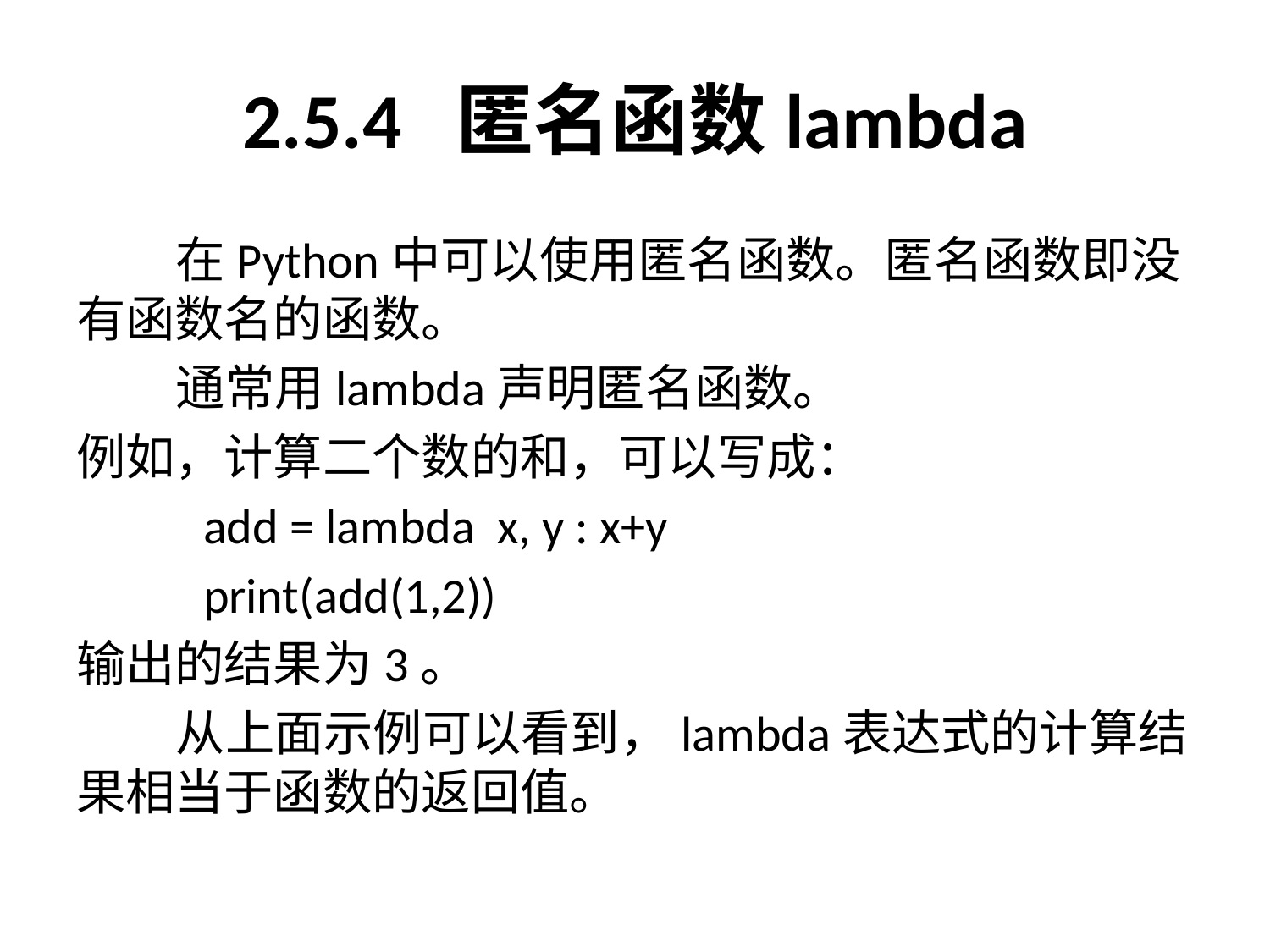

# 2.5.4  匿名函数lambda
        在Python中可以使用匿名函数。匿名函数即没有函数名的函数。
        通常用lambda声明匿名函数。
例如，计算二个数的和，可以写成：
	add = lambda  x, y : x+y
	print(add(1,2))
输出的结果为3。
        从上面示例可以看到，lambda表达式的计算结果相当于函数的返回值。